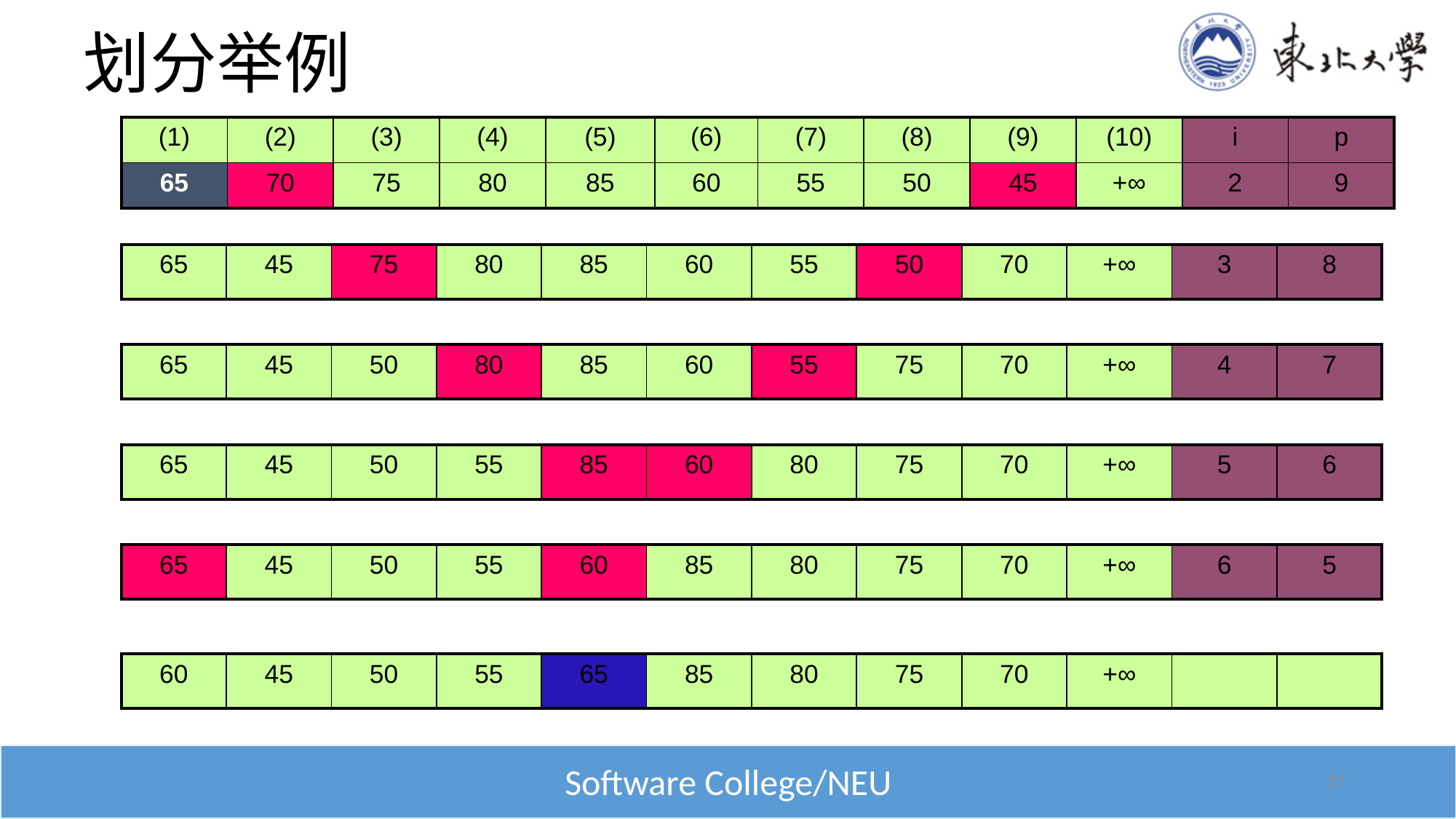

# 划分举例
| (1) | (2) | (3) | (4) | (5) | (6) | (7) | (8) | (9) | (10) | i | p |
| --- | --- | --- | --- | --- | --- | --- | --- | --- | --- | --- | --- |
| 65 | 70 | 75 | 80 | 85 | 60 | 55 | 50 | 45 | +∞ | 2 | 9 |

| 65 | 45 | 75 | 80 | 85 | 60 | 55 | 50 | 70 | +∞ | 3 | 8 |
| --- | --- | --- | --- | --- | --- | --- | --- | --- | --- | --- | --- |
| 65 | 45 | 50 | 80 | 85 | 60 | 55 | 75 | 70 | +∞ | 4 | 7 |
| --- | --- | --- | --- | --- | --- | --- | --- | --- | --- | --- | --- |
| 65 | 45 | 50 | 55 | 85 | 60 | 80 | 75 | 70 | +∞ | 5 | 6 |
| --- | --- | --- | --- | --- | --- | --- | --- | --- | --- | --- | --- |
| 65 | 45 | 50 | 55 | 60 | 85 | 80 | 75 | 70 | +∞ | 6 | 5 |
| --- | --- | --- | --- | --- | --- | --- | --- | --- | --- | --- | --- |
| 60 | 45 | 50 | 55 | 65 | 85 | 80 | 75 | 70 | +∞ |  |  |
| --- | --- | --- | --- | --- | --- | --- | --- | --- | --- | --- | --- |
37